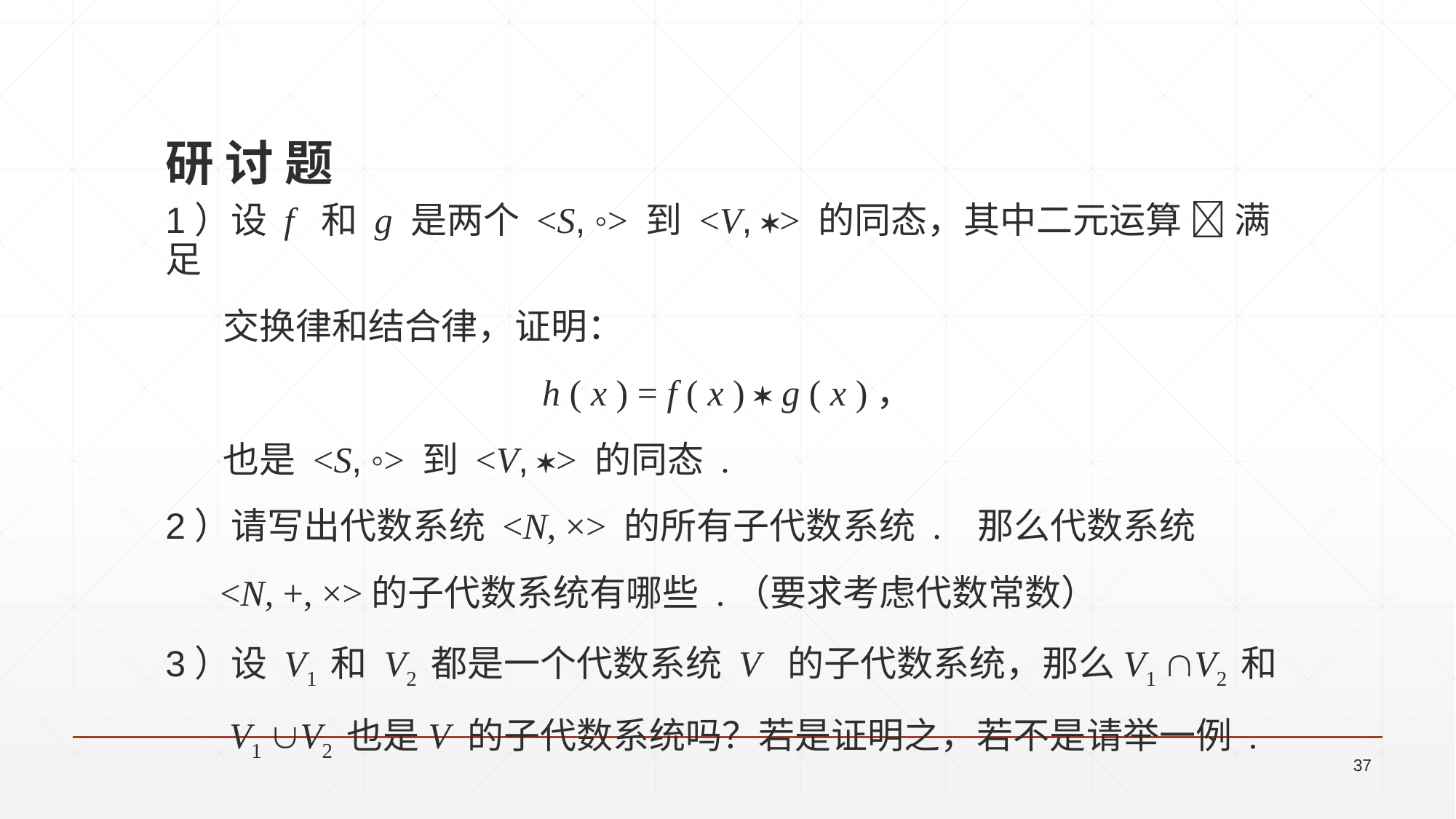

研 讨 题
1）设 f  和 g 是两个 <S, ◦> 到 <V, ∗> 的同态，其中二元运算 ∗ 满足
      交换律和结合律，证明：
h ( x ) = f ( x ) ∗ g ( x )，
      也是 <S, ◦> 到 <V, ∗> 的同态 .
2）请写出代数系统 <N, ×> 的所有子代数系统 .   那么代数系统
      <N, +, ×>的子代数系统有哪些 .（要求考虑代数常数）
3）设 V1 和 V2 都是一个代数系统 V  的子代数系统，那么V1 ∩V2 和
       V1 ∪V2 也是V 的子代数系统吗？若是证明之，若不是请举一例 .

37